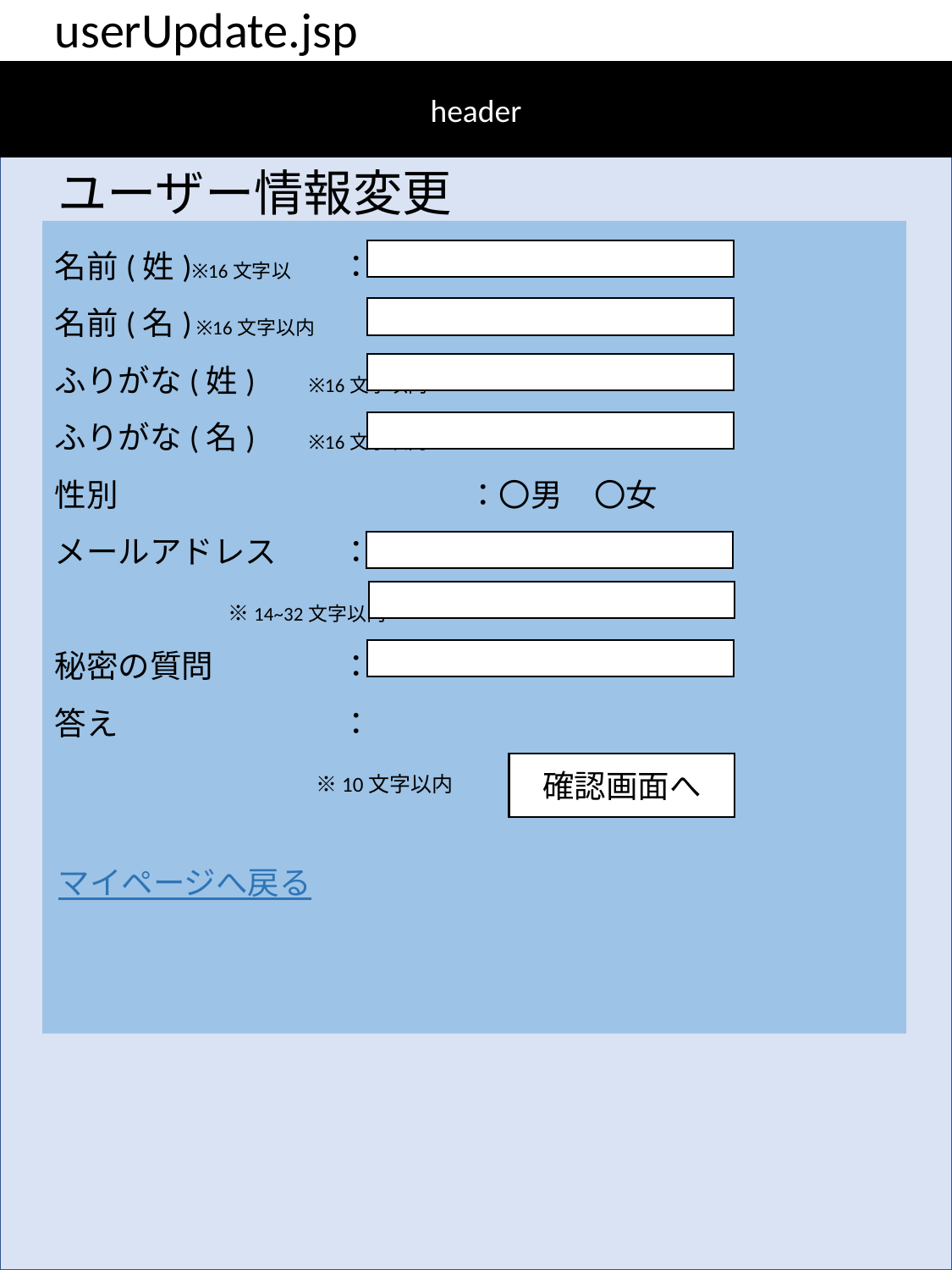

userUpdate.jsp
header

ユーザー情報変更
名前(姓)※16文字以	　：
名前(名) ※16文字以内	　：
ふりがな(姓) 	※16文字以内　　　：
ふりがな(名) 	※16文字以内	　：
性別		　	　：〇男　〇女
メールアドレス　　：					　  ※14~32文字以内
秘密の質問　　　　：
答え　　　　　　　：						 ※10文字以内

確認画面へ
マイページへ戻る